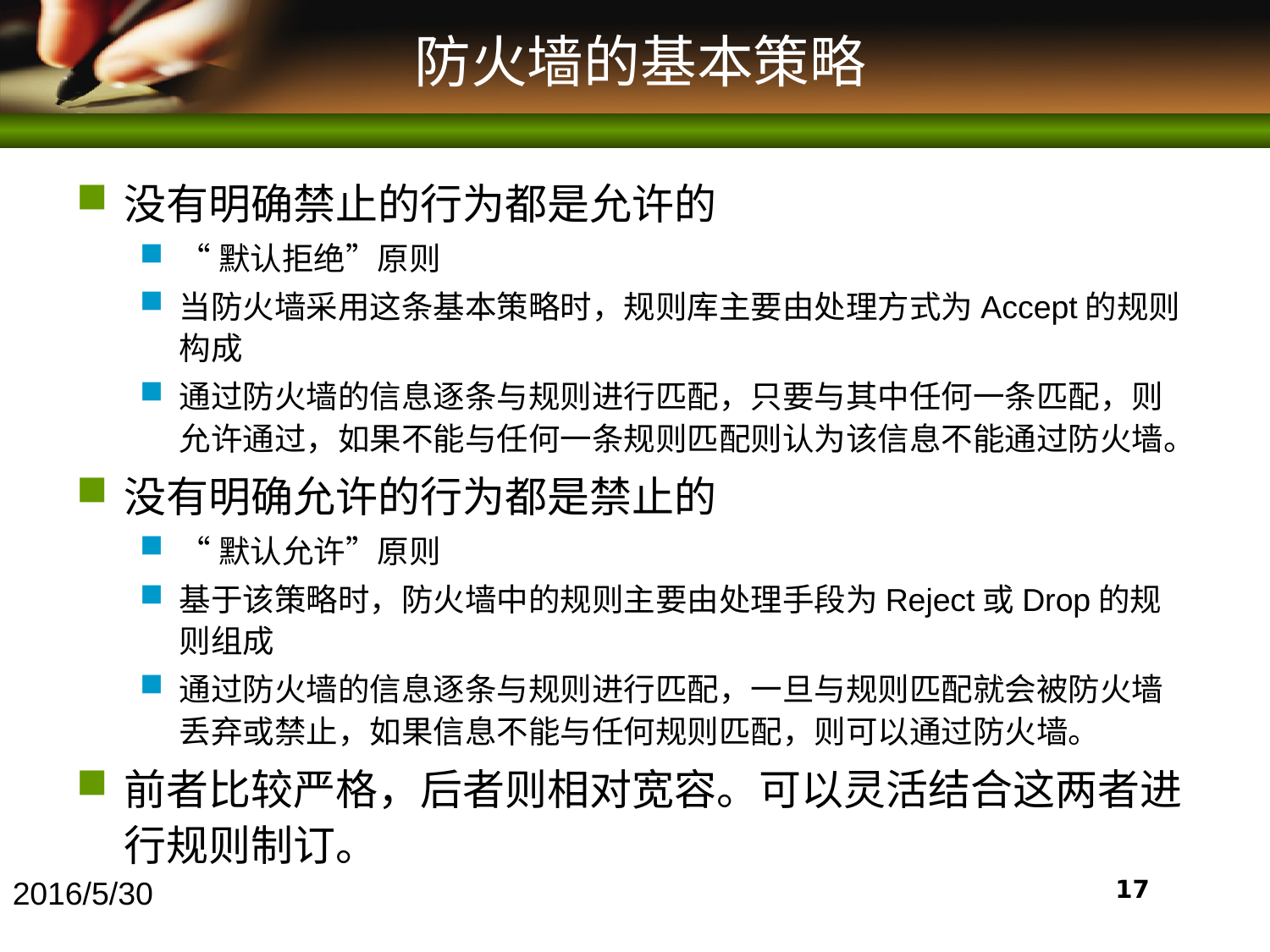

# 防火墙的基本策略
没有明确禁止的行为都是允许的
“默认拒绝”原则
当防火墙采用这条基本策略时，规则库主要由处理方式为Accept的规则构成
通过防火墙的信息逐条与规则进行匹配，只要与其中任何一条匹配，则允许通过，如果不能与任何一条规则匹配则认为该信息不能通过防火墙。
没有明确允许的行为都是禁止的
“默认允许”原则
基于该策略时，防火墙中的规则主要由处理手段为Reject或Drop的规则组成
通过防火墙的信息逐条与规则进行匹配，一旦与规则匹配就会被防火墙丢弃或禁止，如果信息不能与任何规则匹配，则可以通过防火墙。
前者比较严格，后者则相对宽容。可以灵活结合这两者进行规则制订。
2016/5/30

17